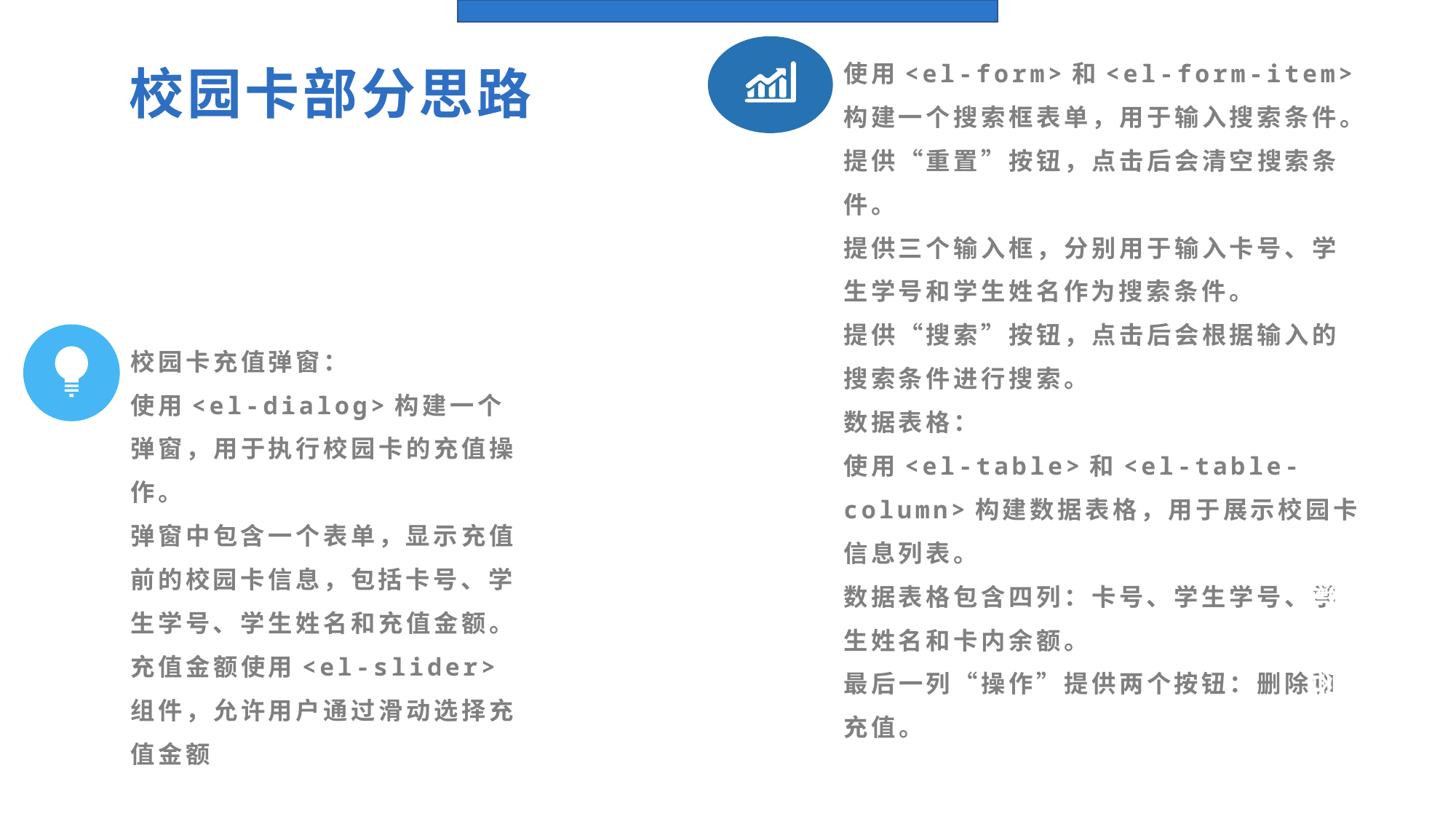

校园卡部分思路

使用<el-form>和<el-form-item>构建一个搜索框表单，用于输入搜索条件。
提供“重置”按钮，点击后会清空搜索条件。
提供三个输入框，分别用于输入卡号、学生学号和学生姓名作为搜索条件。
提供“搜索”按钮，点击后会根据输入的搜索条件进行搜索。
数据表格：
使用<el-table>和<el-table-column>构建数据表格，用于展示校园卡信息列表。
数据表格包含四列：卡号、学生学号、学生姓名和卡内余额。
最后一列“操作”提供两个按钮：删除和充值。

校园卡充值弹窗：
使用<el-dialog>构建一个弹窗，用于执行校园卡的充值操作。
弹窗中包含一个表单，显示充值前的校园卡信息，包括卡号、学生学号、学生姓名和充值金额。
充值金额使用<el-slider>组件，允许用户通过滑动选择充值金额

输入内容